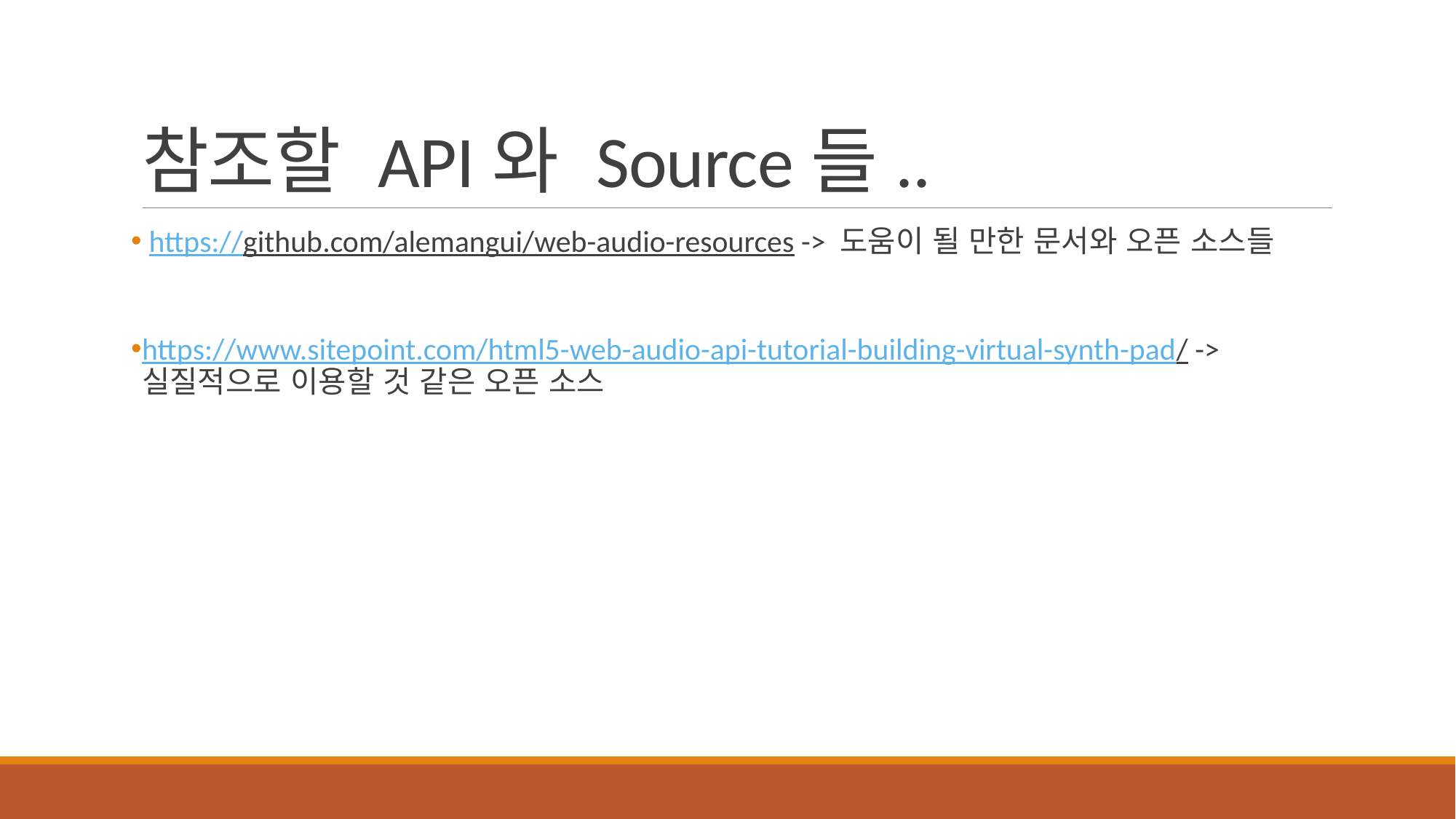

# 참조할 API와 Source들..
 https://github.com/alemangui/web-audio-resources -> 도움이 될 만한 문서와 오픈 소스들

https://www.sitepoint.com/html5-web-audio-api-tutorial-building-virtual-synth-pad/ -> 실질적으로 이용할 것 같은 오픈 소스